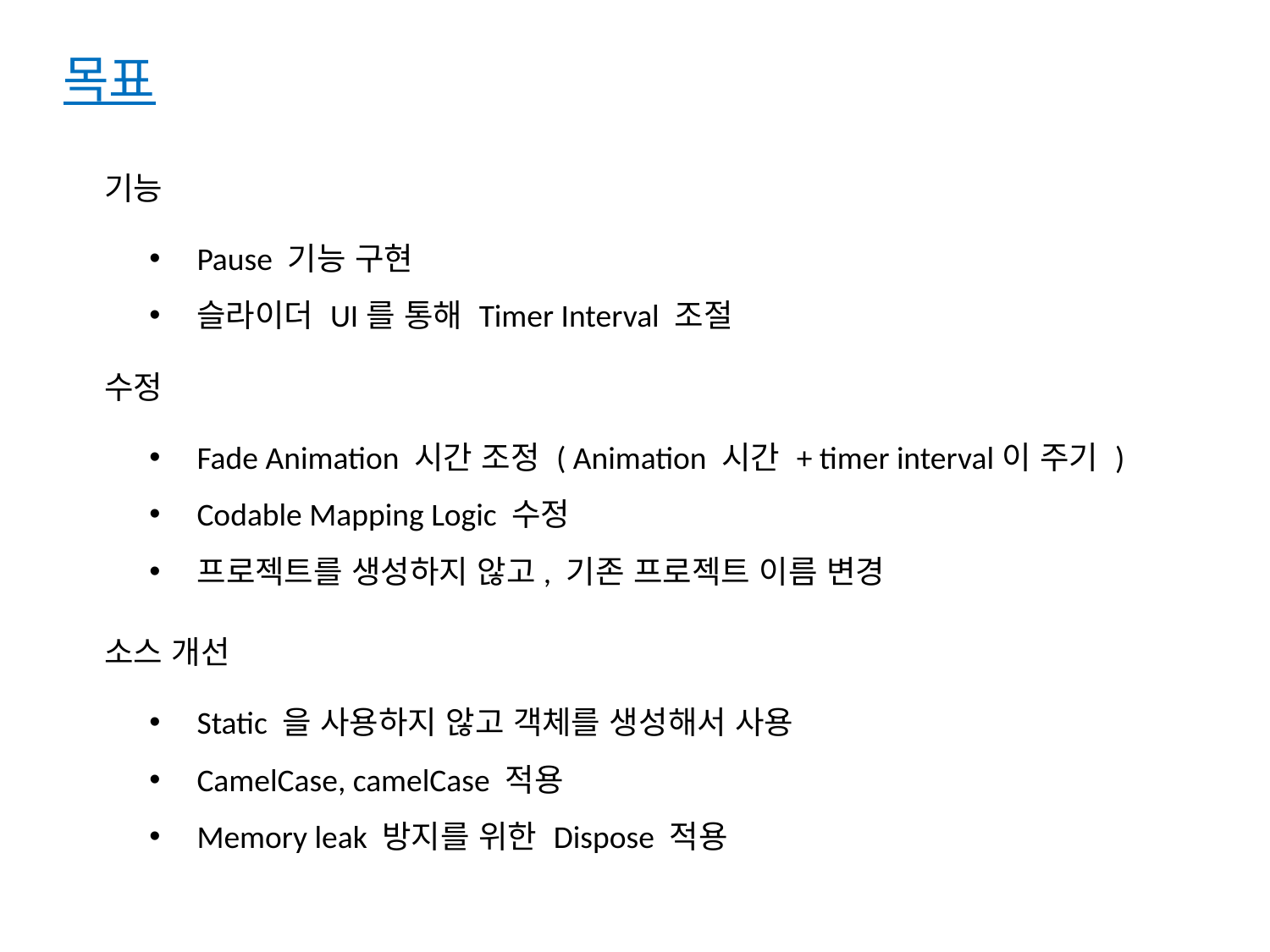

목표
기능
Pause 기능 구현
슬라이더 UI를 통해 Timer Interval 조절
수정
Fade Animation 시간 조정 ( Animation 시간 + timer interval이 주기 )
Codable Mapping Logic 수정
프로젝트를 생성하지 않고, 기존 프로젝트 이름 변경
소스 개선
Static 을 사용하지 않고 객체를 생성해서 사용
CamelCase, camelCase 적용
Memory leak 방지를 위한 Dispose 적용